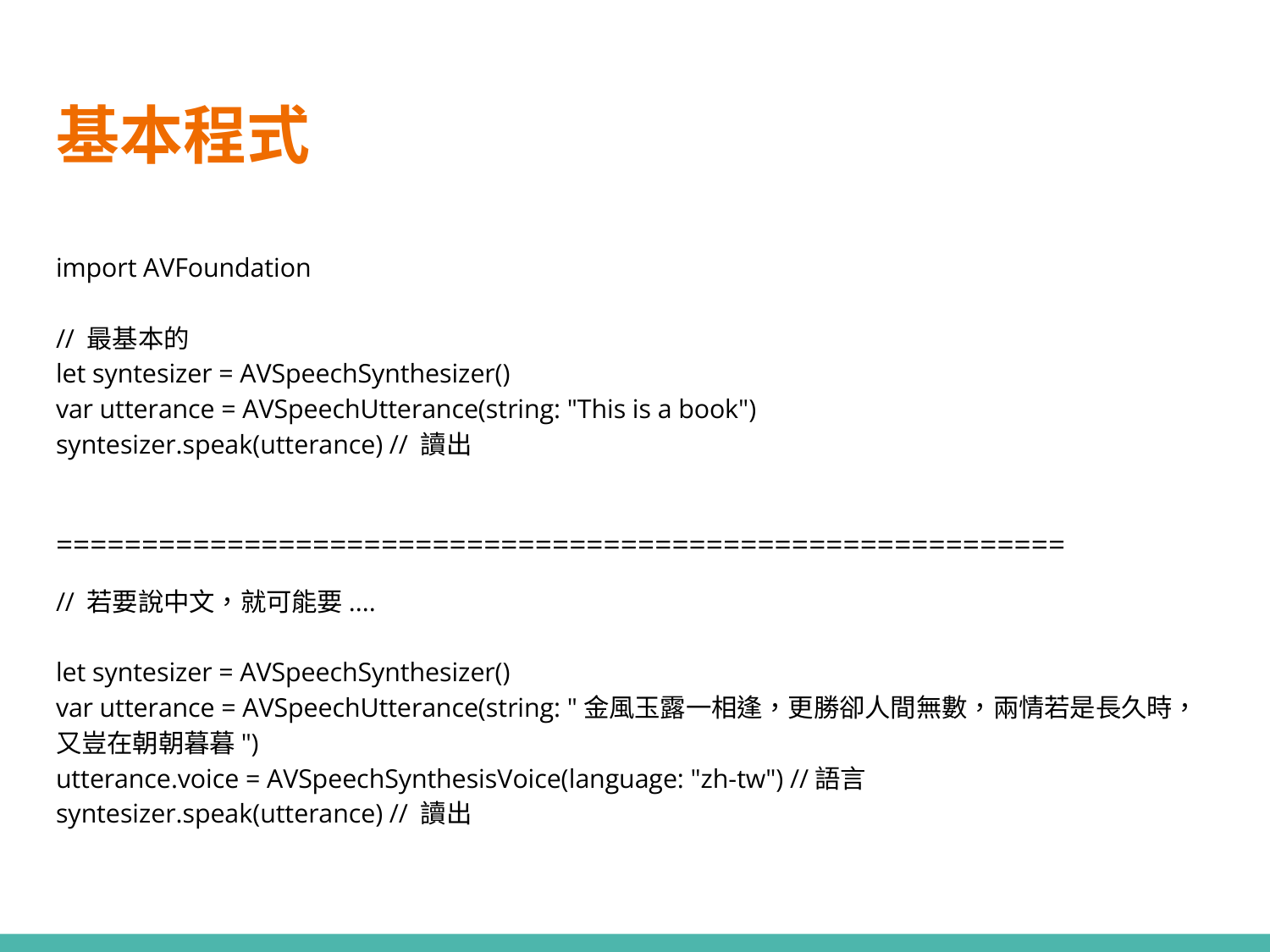

# 基本程式
import AVFoundation

// 最基本的
let syntesizer = AVSpeechSynthesizer()
var utterance = AVSpeechUtterance(string: "This is a book")
syntesizer.speak(utterance) // 讀出

===========================================================
// 若要說中文，就可能要....

let syntesizer = AVSpeechSynthesizer()
var utterance = AVSpeechUtterance(string: "金風玉露一相逢，更勝卻人間無數，兩情若是長久時，又豈在朝朝暮暮")
utterance.voice = AVSpeechSynthesisVoice(language: "zh-tw") //語言
syntesizer.speak(utterance) // 讀出